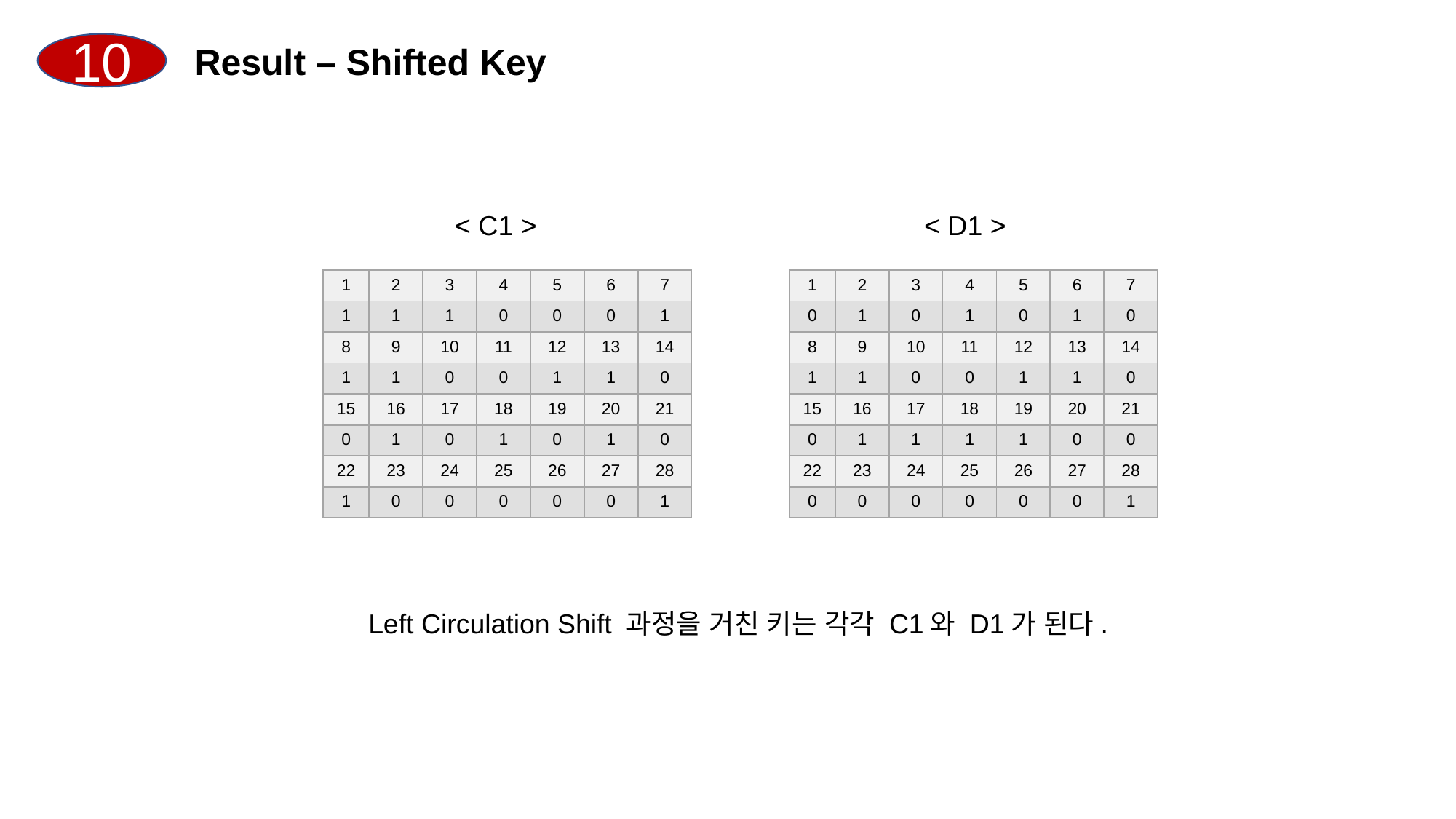

10
Result – Shifted Key
< C1 >
< D1 >
| 1 | 2 | 3 | 4 | 5 | 6 | 7 |
| --- | --- | --- | --- | --- | --- | --- |
| 1 | 1 | 1 | 0 | 0 | 0 | 1 |
| 8 | 9 | 10 | 11 | 12 | 13 | 14 |
| 1 | 1 | 0 | 0 | 1 | 1 | 0 |
| 15 | 16 | 17 | 18 | 19 | 20 | 21 |
| 0 | 1 | 0 | 1 | 0 | 1 | 0 |
| 22 | 23 | 24 | 25 | 26 | 27 | 28 |
| 1 | 0 | 0 | 0 | 0 | 0 | 1 |
| 1 | 2 | 3 | 4 | 5 | 6 | 7 |
| --- | --- | --- | --- | --- | --- | --- |
| 0 | 1 | 0 | 1 | 0 | 1 | 0 |
| 8 | 9 | 10 | 11 | 12 | 13 | 14 |
| 1 | 1 | 0 | 0 | 1 | 1 | 0 |
| 15 | 16 | 17 | 18 | 19 | 20 | 21 |
| 0 | 1 | 1 | 1 | 1 | 0 | 0 |
| 22 | 23 | 24 | 25 | 26 | 27 | 28 |
| 0 | 0 | 0 | 0 | 0 | 0 | 1 |
Left Circulation Shift 과정을 거친 키는 각각 C1와 D1가 된다.